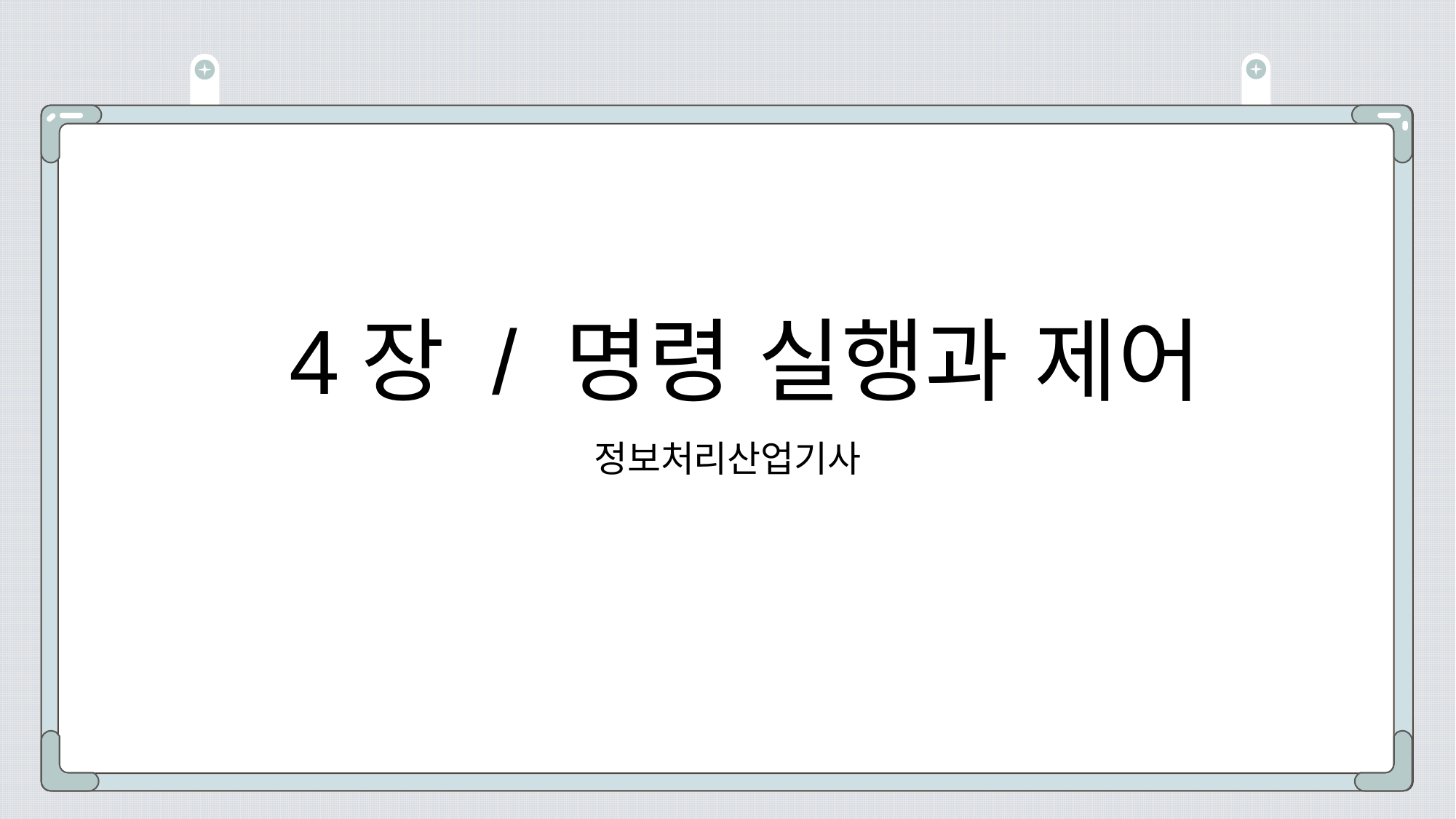

# 4장 / 명령 실행과 제어
정보처리산업기사